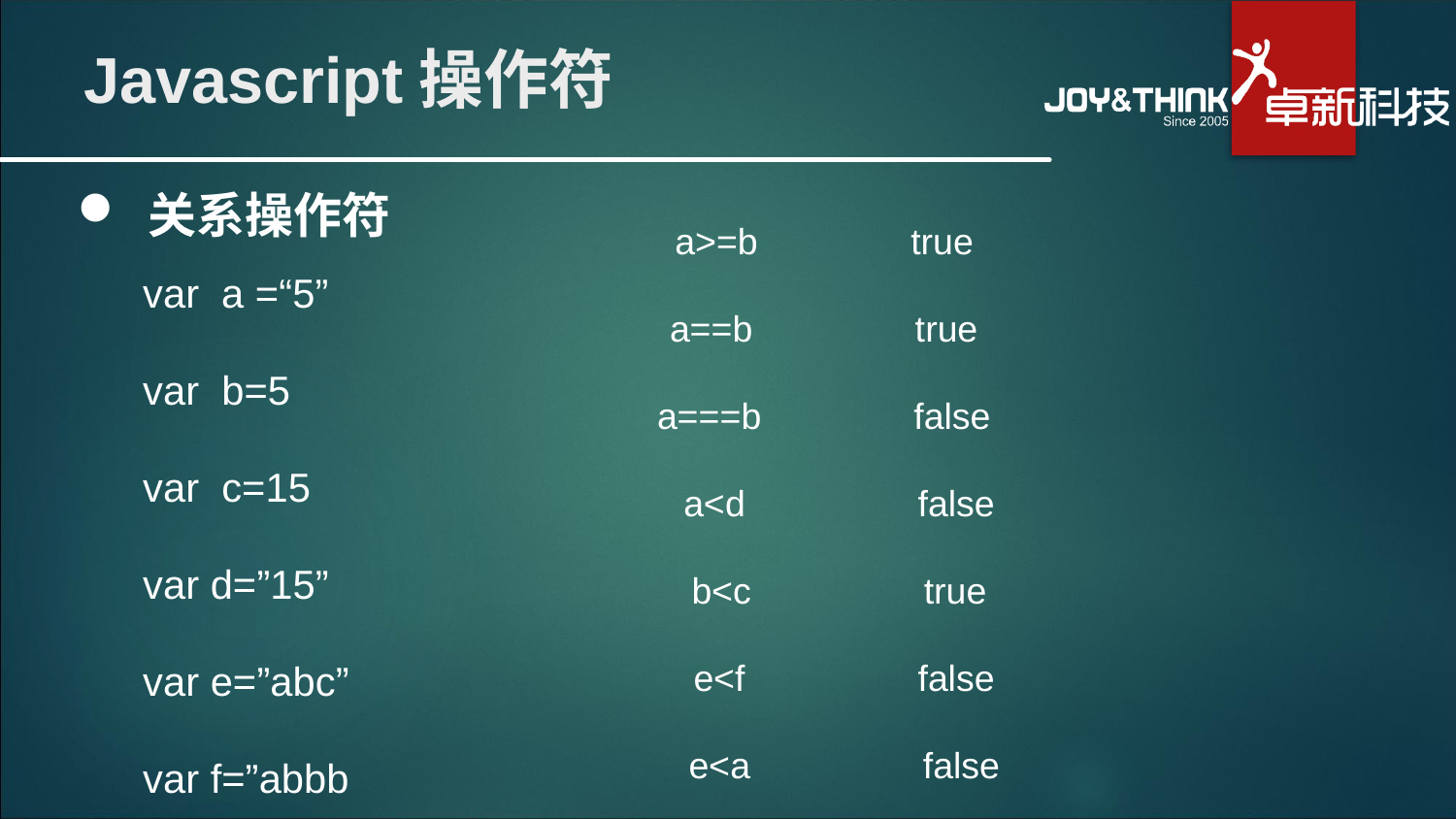

# Javascript操作符
 关系操作符
a>=b               true

a==b                true

a===b               false

   a<d                 false

   b<c                 true

    e<f                 false
    e<a                 false
var  a =“5”

var  b=5

var  c=15

var d=”15”

var e=”abc”

var f=”abbb